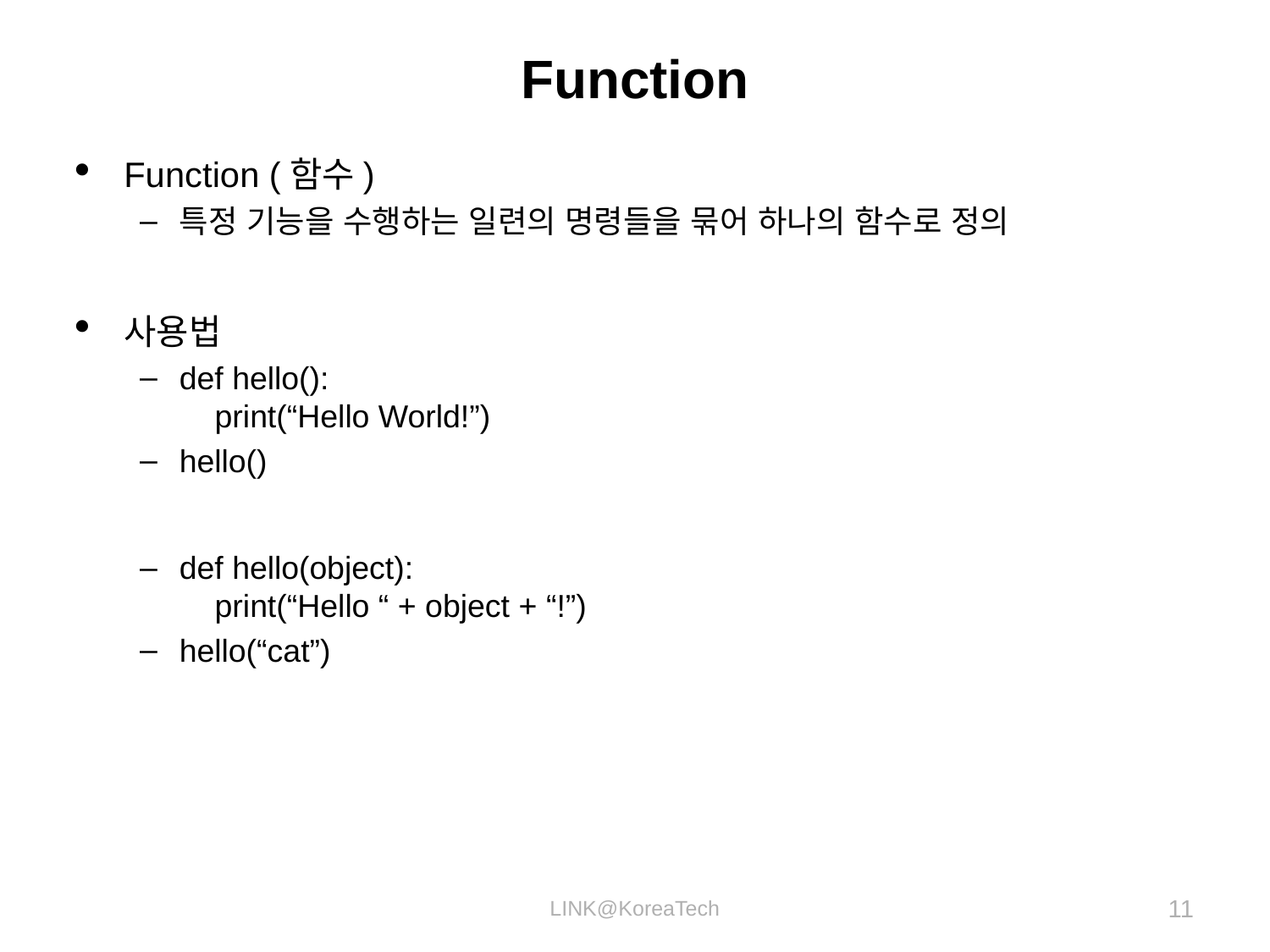

# Function
Function (함수)
특정 기능을 수행하는 일련의 명령들을 묶어 하나의 함수로 정의

사용법
def hello():
    print(“Hello World!”)
hello()

def hello(object):
    print(“Hello “ + object + “!”)
hello(“cat”)
LINK@KoreaTech
11